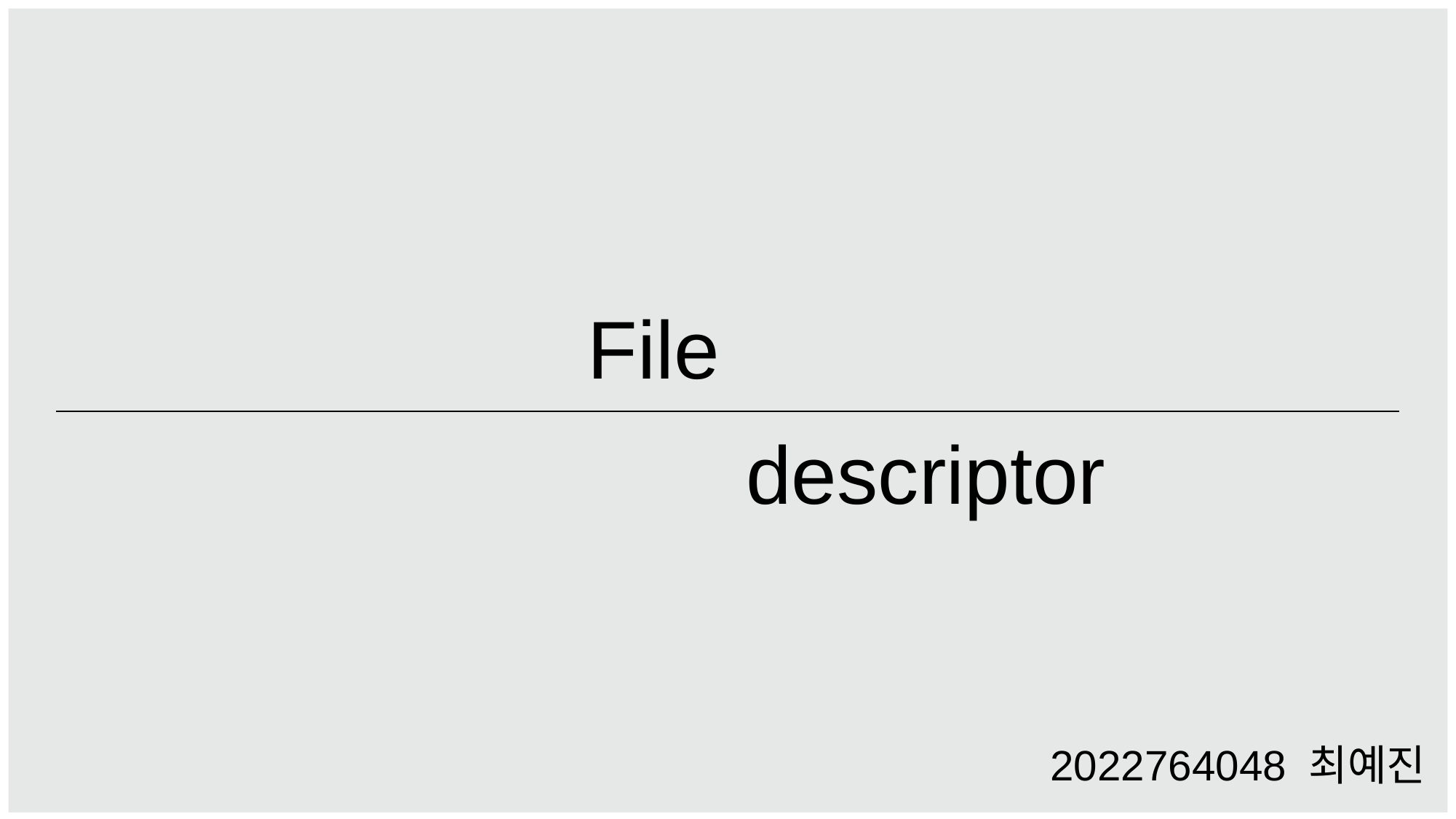

YOUR TITLE HERE
Ver. 01
File
descriptor
2022764048 최예진